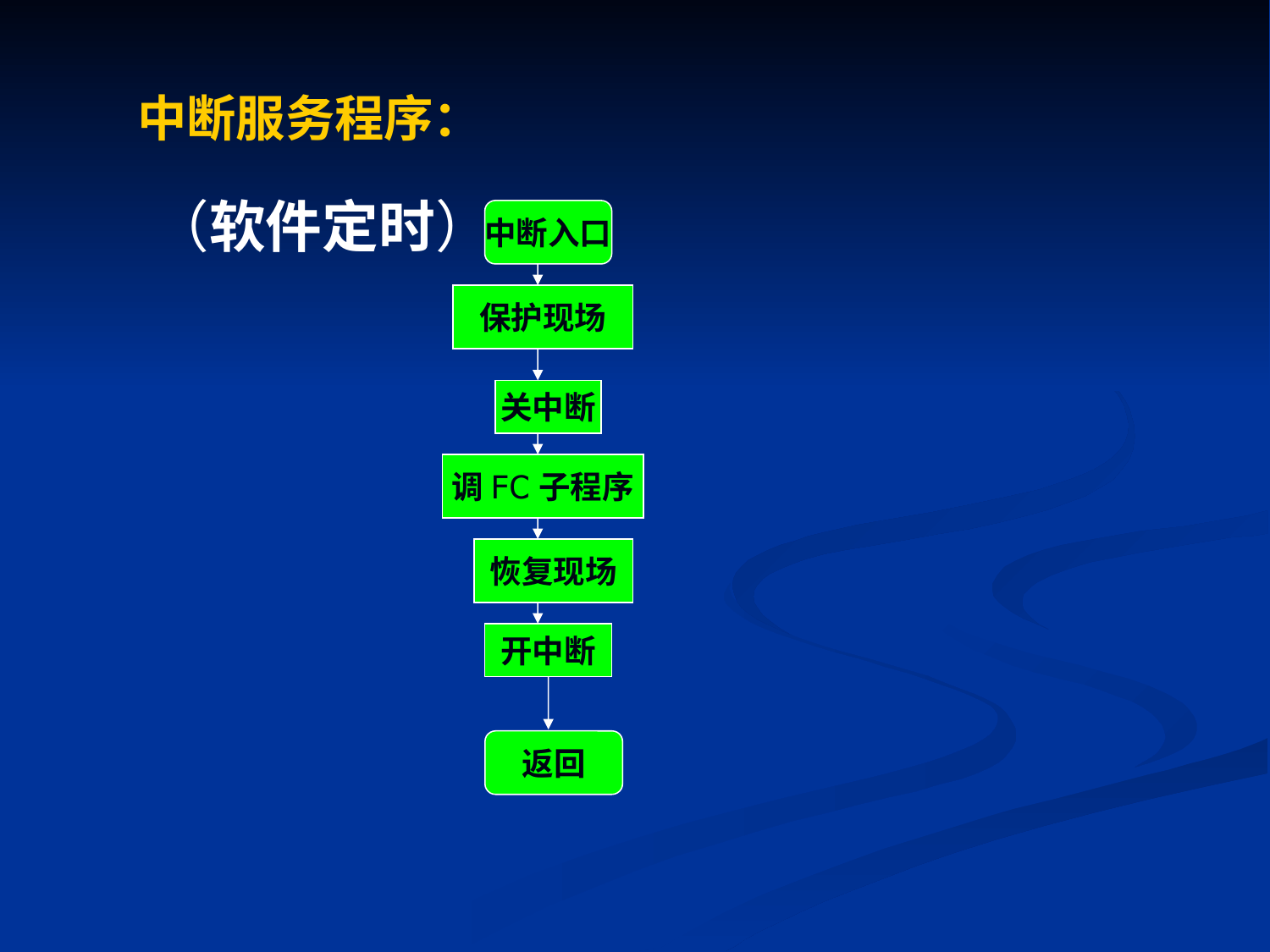

中断服务程序：

（软件定时）
中断入口

保护现场

关中断

调FC子程序

恢复现场

开中断

返回